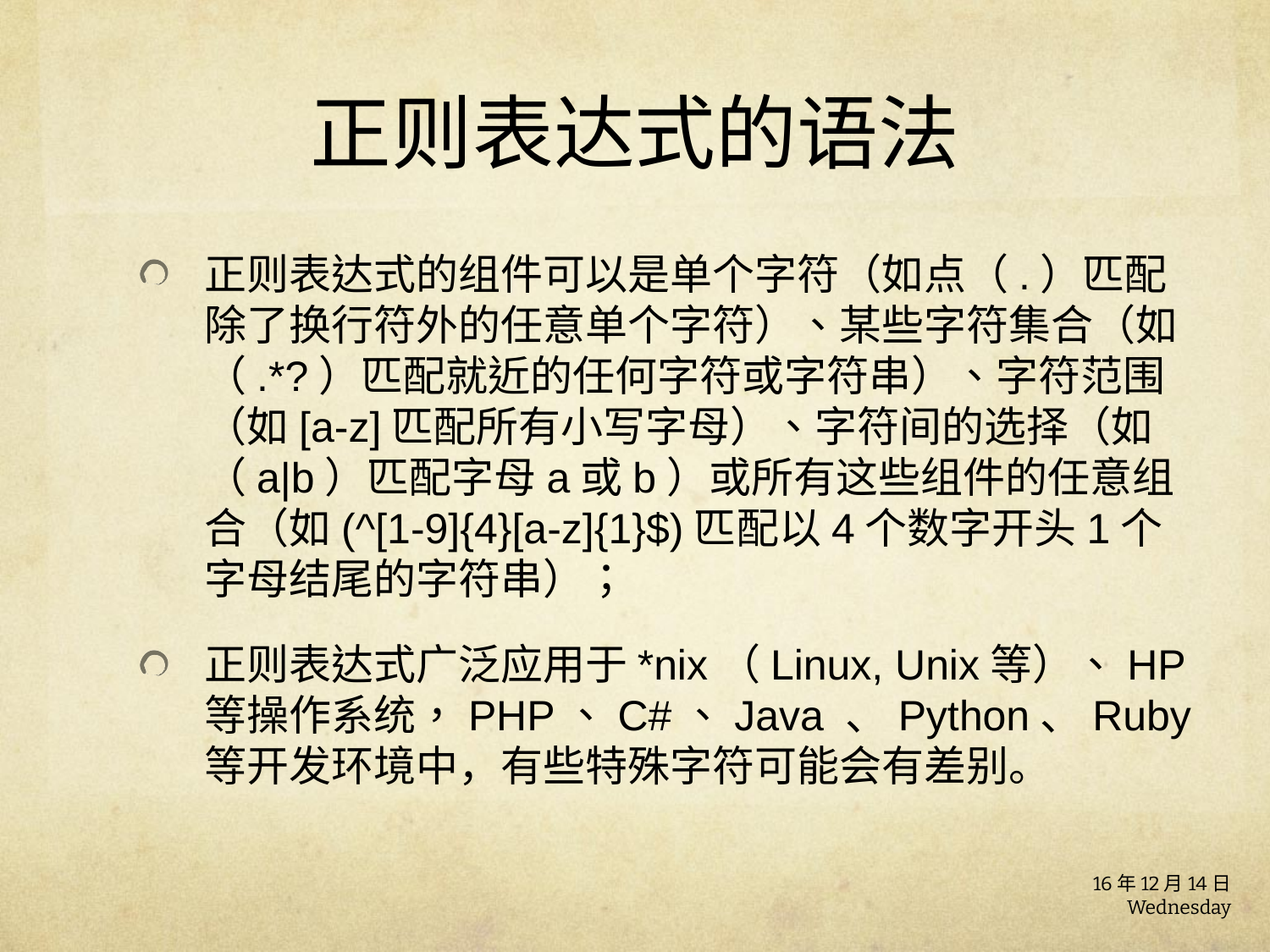

# 正则表达式的语法
正则表达式的组件可以是单个字符（如点（.）匹配除了换行符外的任意单个字符）、某些字符集合（如（.*?）匹配就近的任何字符或字符串）、字符范围（如[a-z]匹配所有小写字母）、字符间的选择（如（a|b）匹配字母a或b）或所有这些组件的任意组合（如(^[1-9]{4}[a-z]{1}$)匹配以4个数字开头1个字母结尾的字符串）；
正则表达式广泛应用于*nix（Linux, Unix等）、HP 等操作系统，PHP、C#、Java 、Python、Ruby等开发环境中，有些特殊字符可能会有差别。
16年12月14日 Wednesday